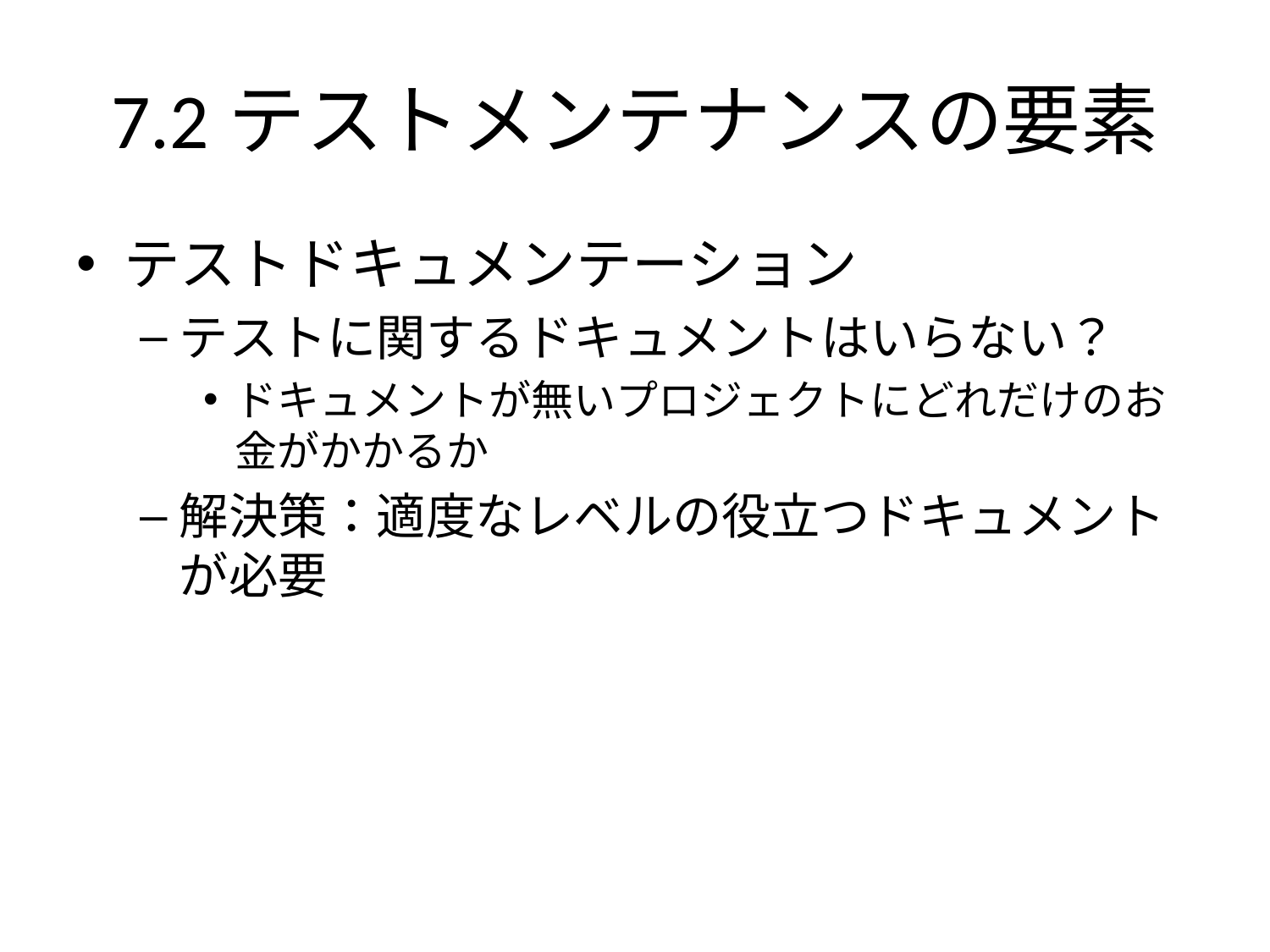

# 7.2テストメンテナンスの要素
テストドキュメンテーション
テストに関するドキュメントはいらない？
ドキュメントが無いプロジェクトにどれだけのお金がかかるか
解決策：適度なレベルの役立つドキュメントが必要